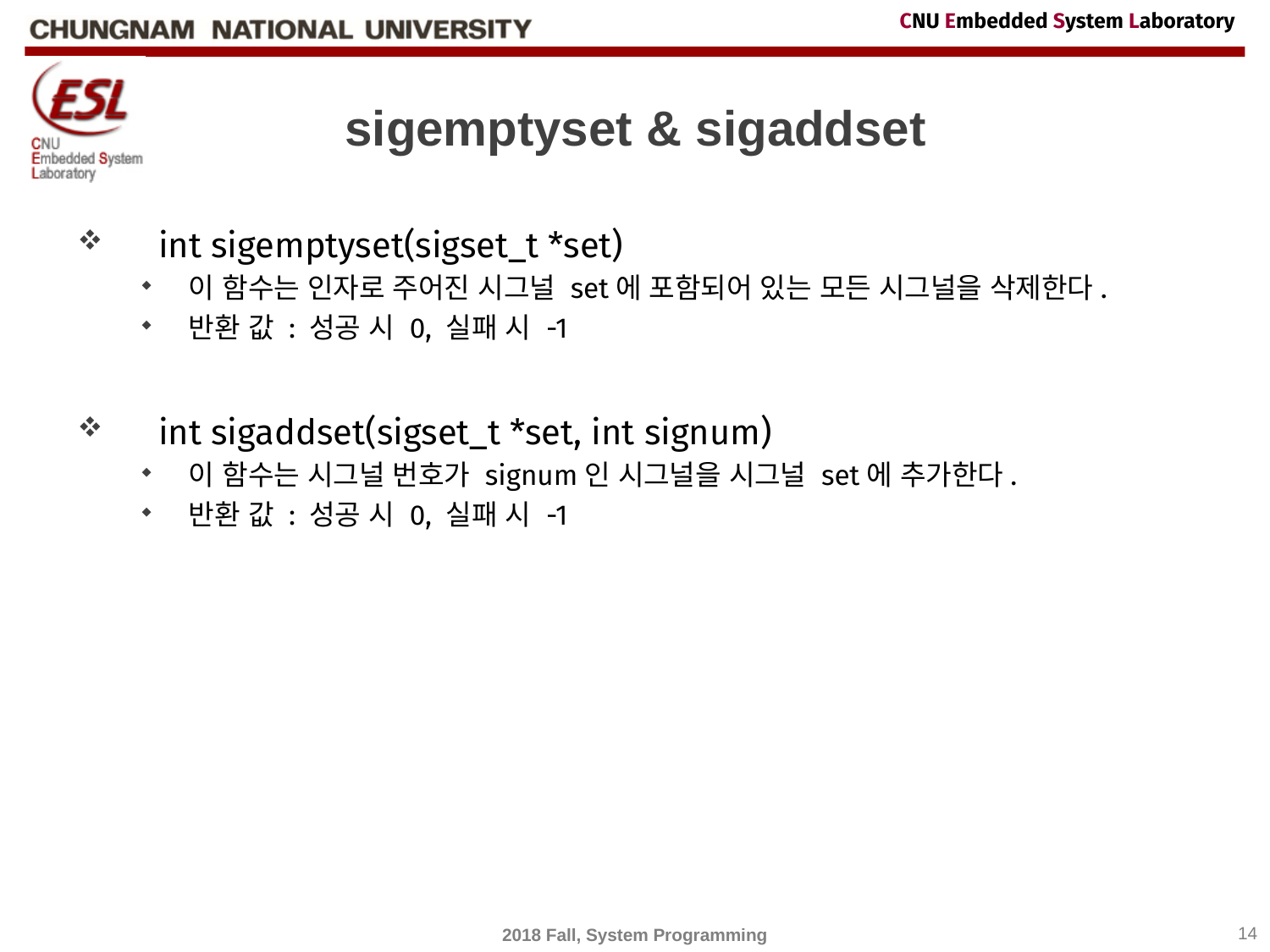

# sigemptyset & sigaddset
 int sigemptyset(sigset_t *set)
이 함수는 인자로 주어진 시그널 set에 포함되어 있는 모든 시그널을 삭제한다.
반환 값 : 성공 시 0, 실패 시 -1

 int sigaddset(sigset_t *set, int signum)
이 함수는 시그널 번호가 signum인 시그널을 시그널 set에 추가한다.
반환 값 : 성공 시 0, 실패 시 -1

2018 Fall, System Programming
14